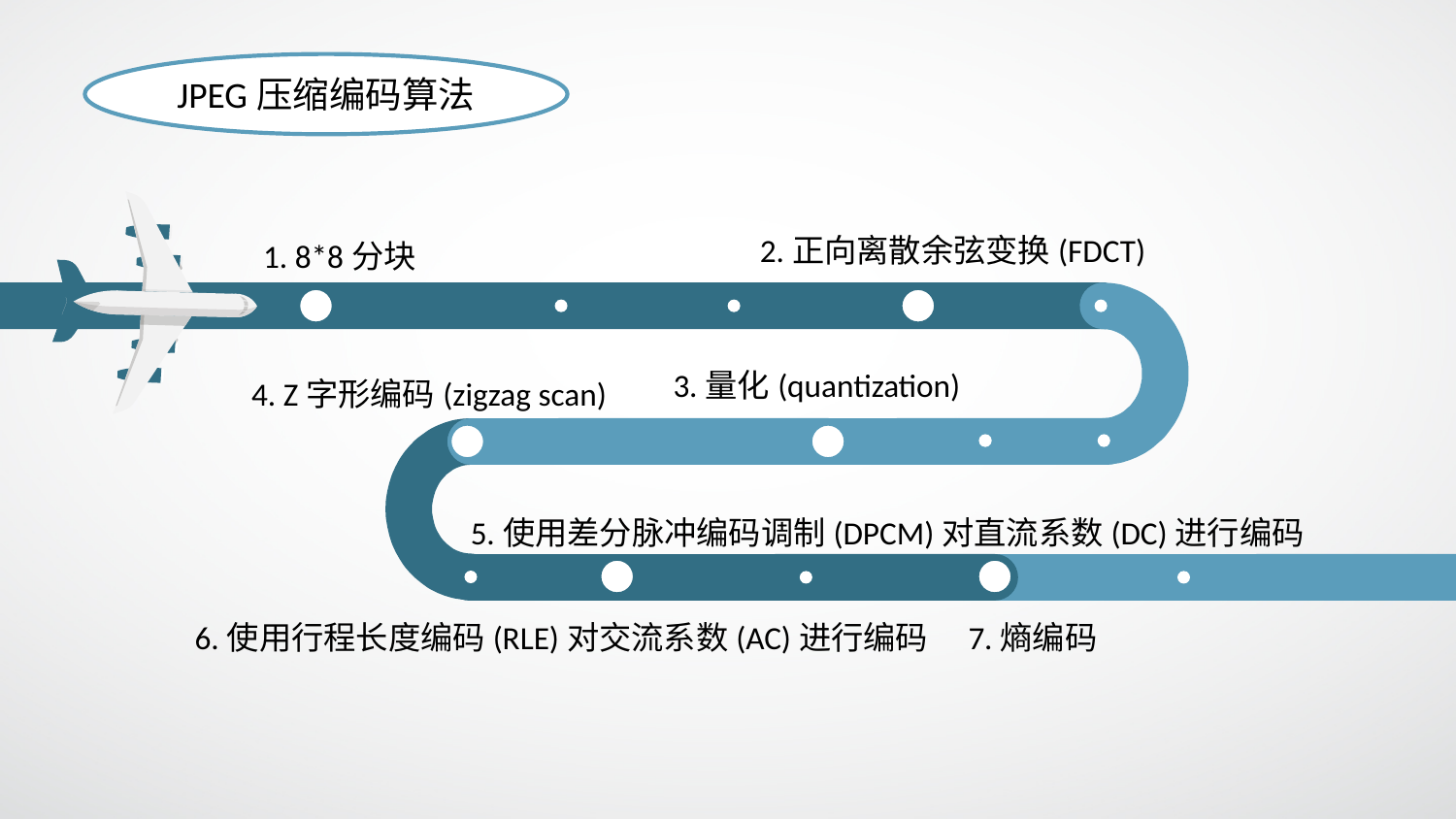

JPEG压缩编码算法

2.正向离散余弦变换(FDCT)
1. 8*8分块

3.量化(quantization)
4. Z字形编码(zigzag scan)

5.使用差分脉冲编码调制(DPCM)对直流系数(DC)进行编码

7.熵编码
6.使用行程长度编码(RLE)对交流系数(AC)进行编码